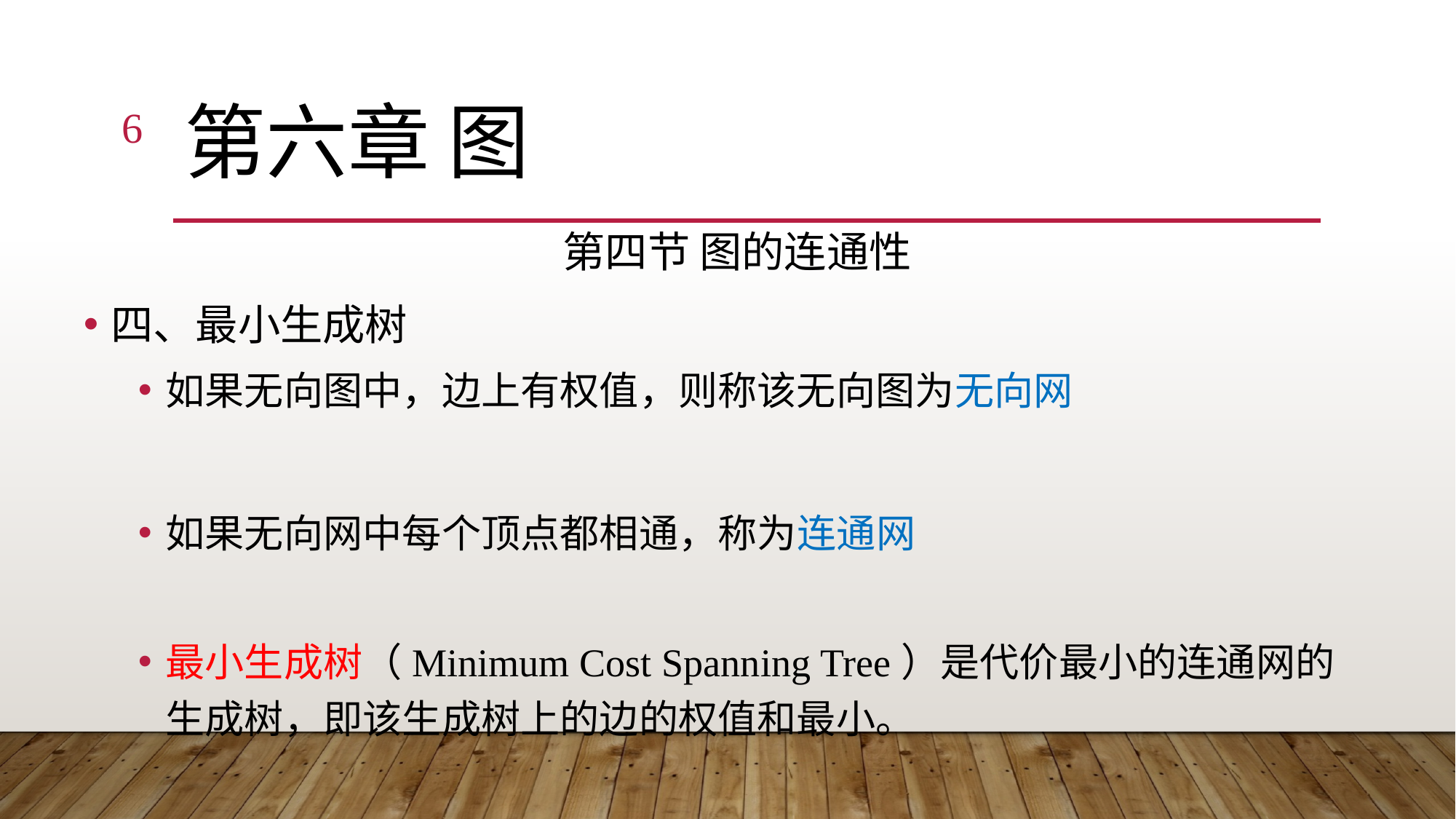

6
# 第六章 图
第四节 图的连通性
四、最小生成树
如果无向图中，边上有权值，则称该无向图为无向网

如果无向网中每个顶点都相通，称为连通网

最小生成树（Minimum Cost Spanning Tree）是代价最小的连通网的生成树，即该生成树上的边的权值和最小。